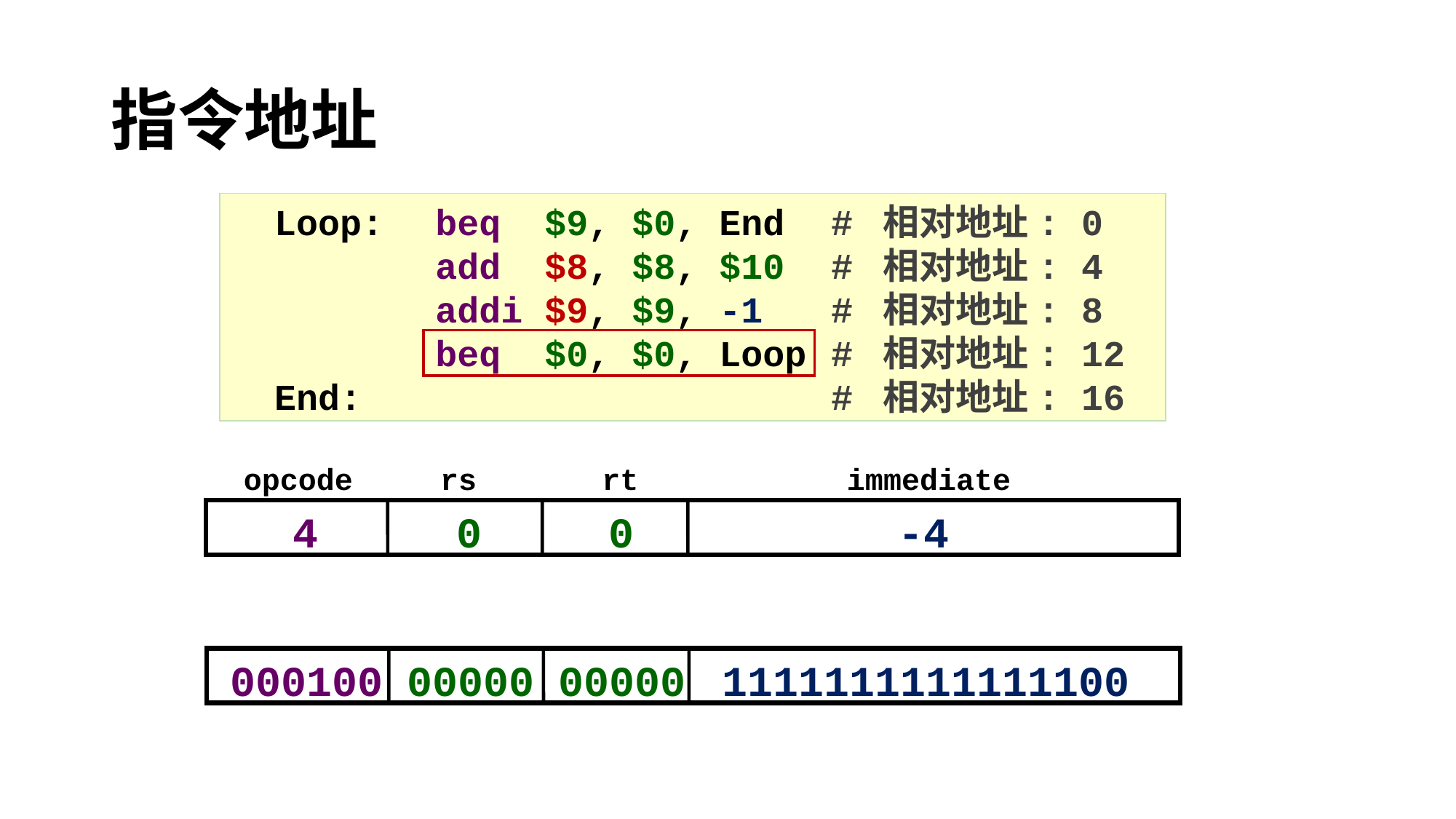

# 指令地址
  Loop:	beq  $9, $0, End 	# 相对地址: 0
     	add  $8, $8, $10 	# 相对地址: 4
     	addi $9, $9, -1  	# 相对地址: 8
    	beq  $0, $0, Loop	# 相对地址: 12
  End:	                 	# 相对地址: 16

opcode
rs
rt
immediate

4
0
0
-4

000100
00000
00000
1111111111111100